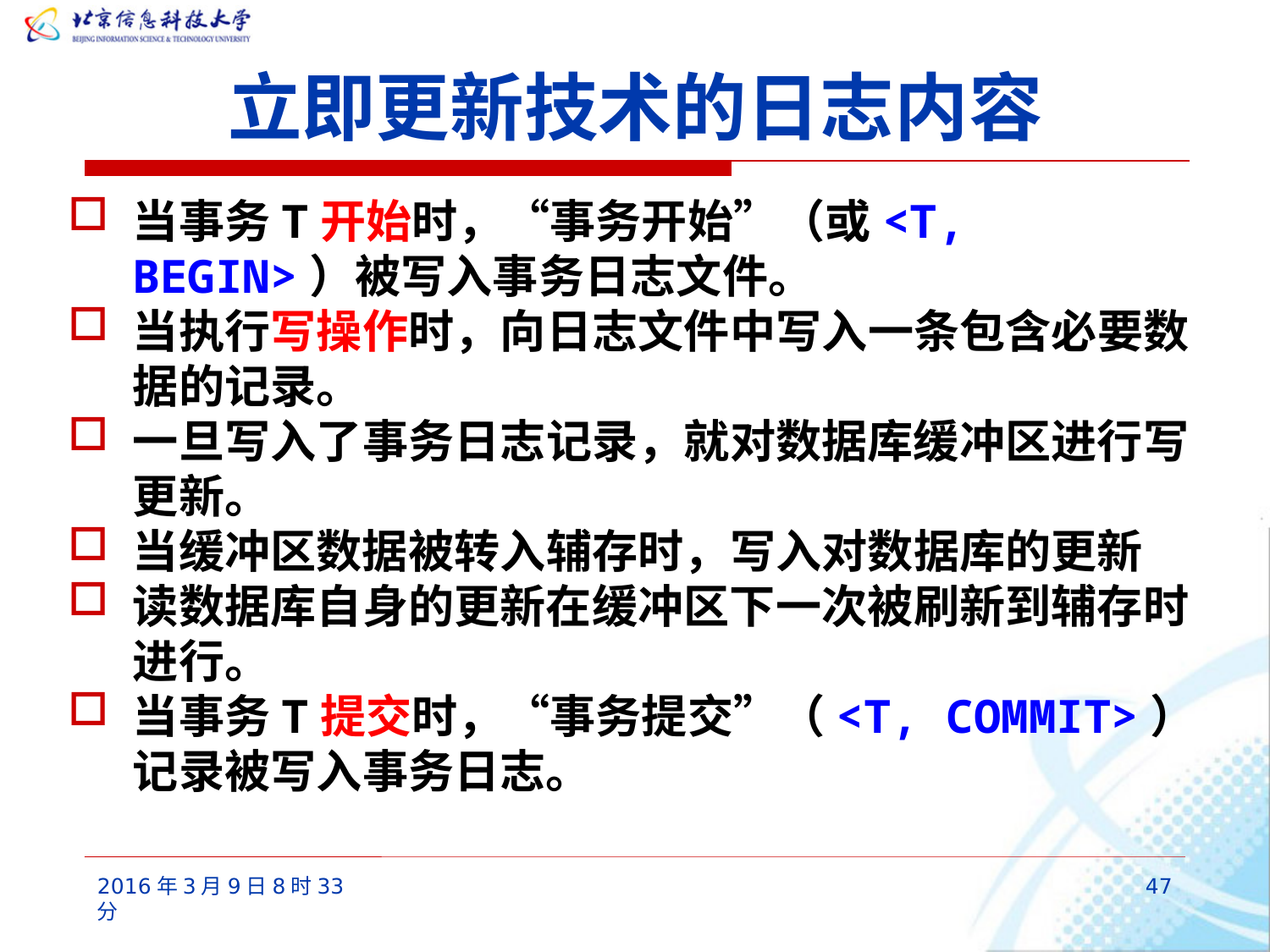

# 立即更新技术的日志内容
当事务T开始时，“事务开始”（或<T, BEGIN>）被写入事务日志文件。
当执行写操作时，向日志文件中写入一条包含必要数据的记录。
一旦写入了事务日志记录，就对数据库缓冲区进行写更新。
当缓冲区数据被转入辅存时，写入对数据库的更新
读数据库自身的更新在缓冲区下一次被刷新到辅存时进行。
当事务T提交时，“事务提交”（<T, COMMIT>）记录被写入事务日志。

2016年3月9日8时33分
47